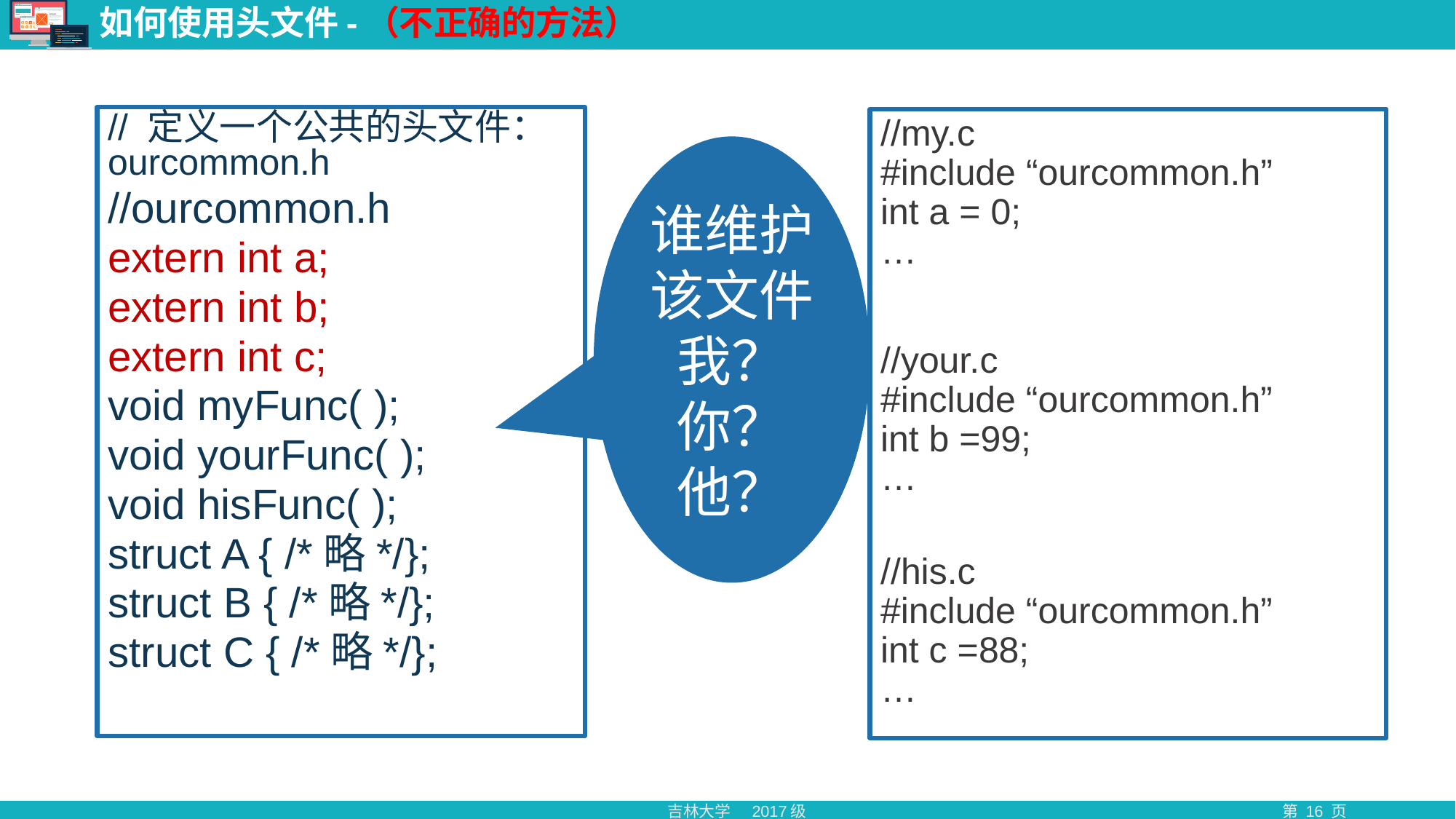

# 如何使用头文件-（不正确的方法）
// 定义一个公共的头文件：ourcommon.h
//ourcommon.h
extern int a;
extern int b;
extern int c;
void myFunc( );
void yourFunc( );
void hisFunc( );
struct A { /*略*/};
struct B { /*略*/};
struct C { /*略*/};
//my.c
#include “ourcommon.h”
int a = 0;
…

//your.c
#include “ourcommon.h”
int b =99;
…
//his.c
#include “ourcommon.h”
int c =88;
…
谁维护该文件
我？
你？
他？